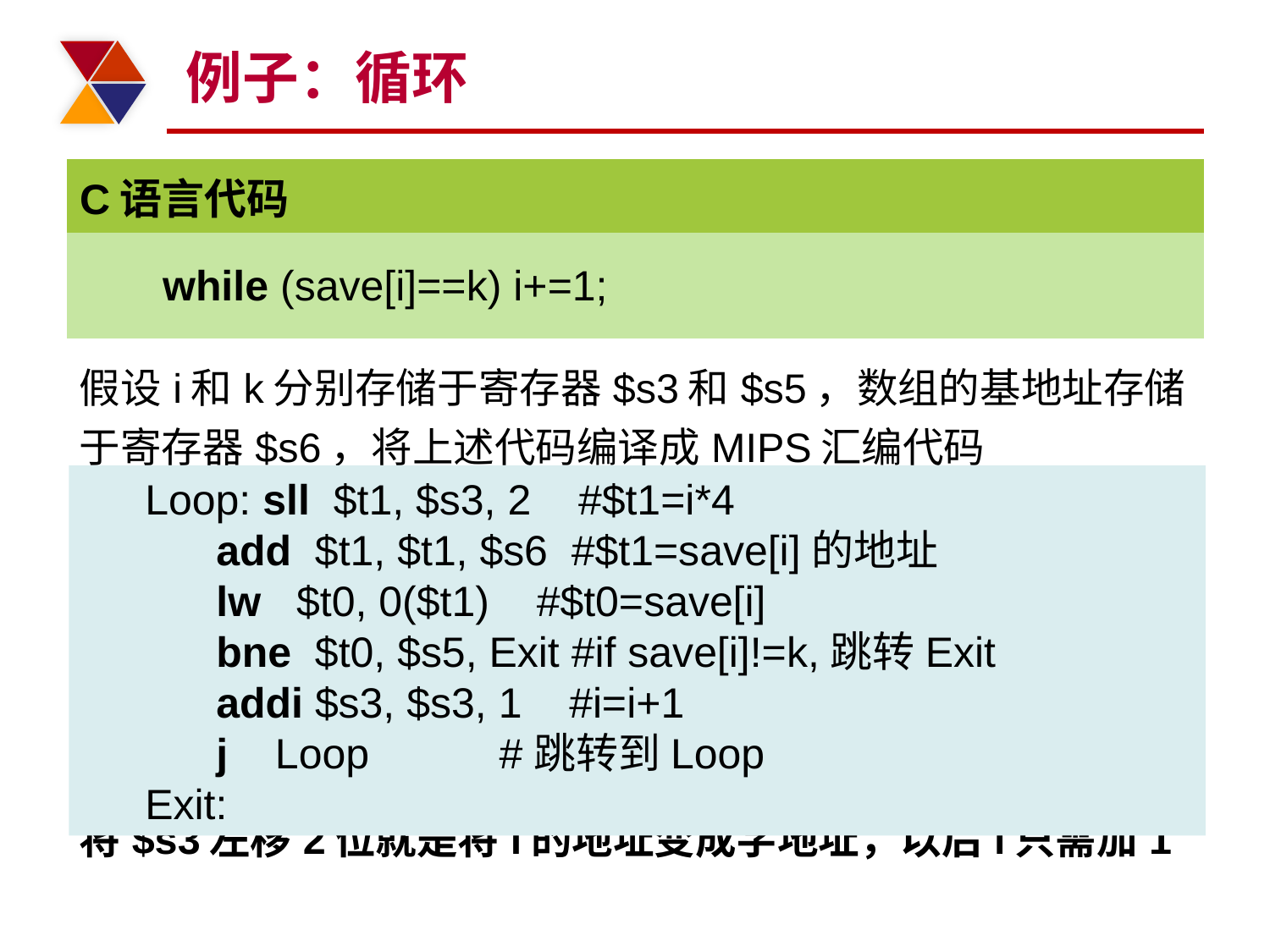

# 例子：循环
| C语言代码 |
| --- |
| while (save[i]==k) i+=1; |
假设i和k分别存储于寄存器$s3和$s5，数组的基地址存储于寄存器$s6，将上述代码编译成MIPS汇编代码

将$s3左移2位就是将i的地址变成字地址，以后i只需加1
Loop: sll  $t1, $s3, 2    #$t1=i*4
      add  $t1, $t1, $s6  #$t1=save[i]的地址
      lw   $t0, 0($t1)    #$t0=save[i]
      bne  $t0, $s5, Exit #if save[i]!=k,跳转Exit
      addi $s3, $s3, 1    #i=i+1
      j    Loop           #跳转到Loop
Exit: